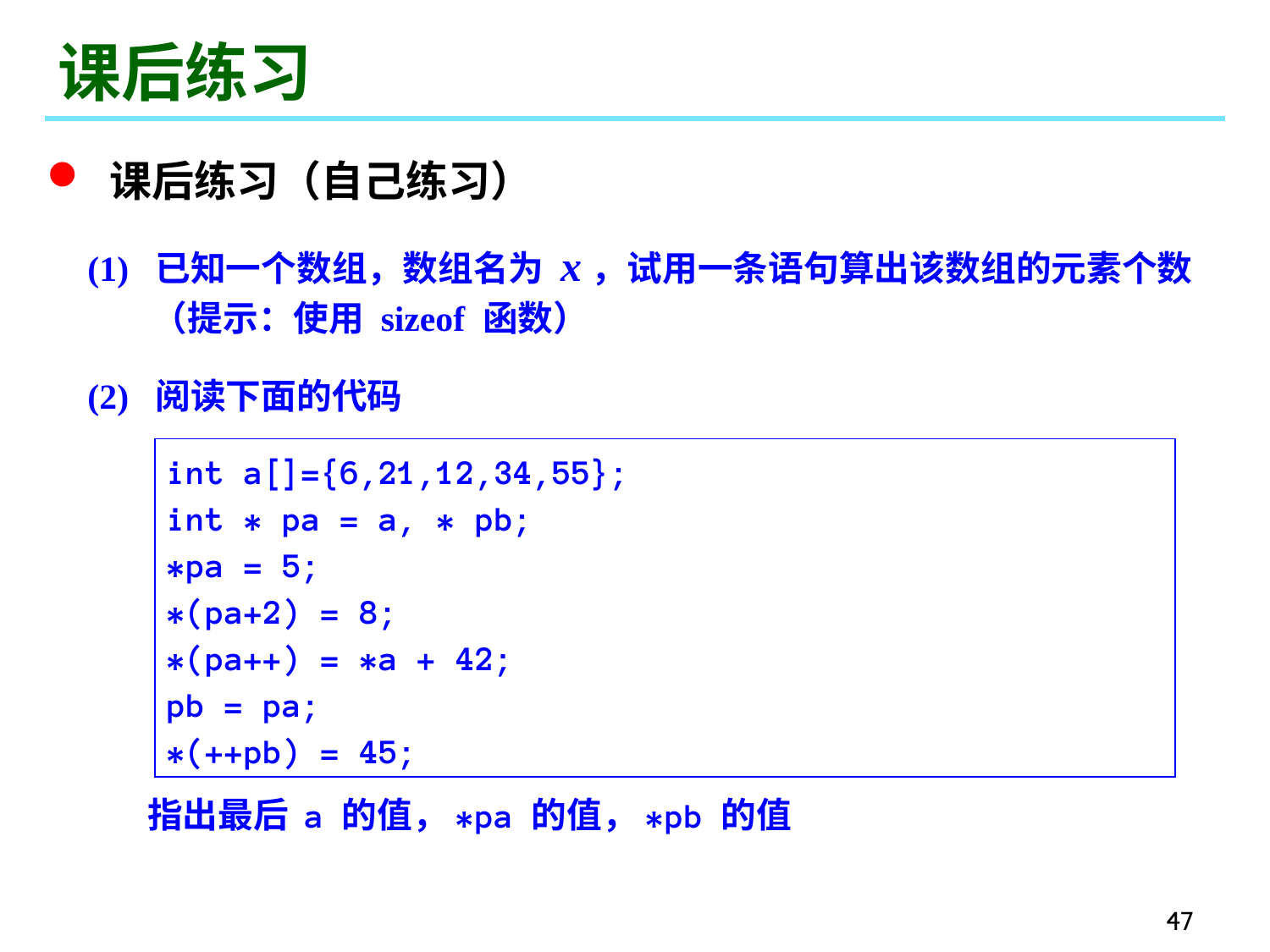

# 课后练习
 课后练习（自己练习）
(1)  已知一个数组，数组名为 x，试用一条语句算出该数组的元素个数
       （提示：使用 sizeof 函数）
(2)  阅读下面的代码
int a[]={6,21,12,34,55};
int * pa = a, * pb;
*pa = 5;
*(pa+2) = 8;
*(pa++) = *a + 42;
pb = pa;
*(++pb) = 45;
指出最后 a 的值，*pa 的值，*pb 的值
47